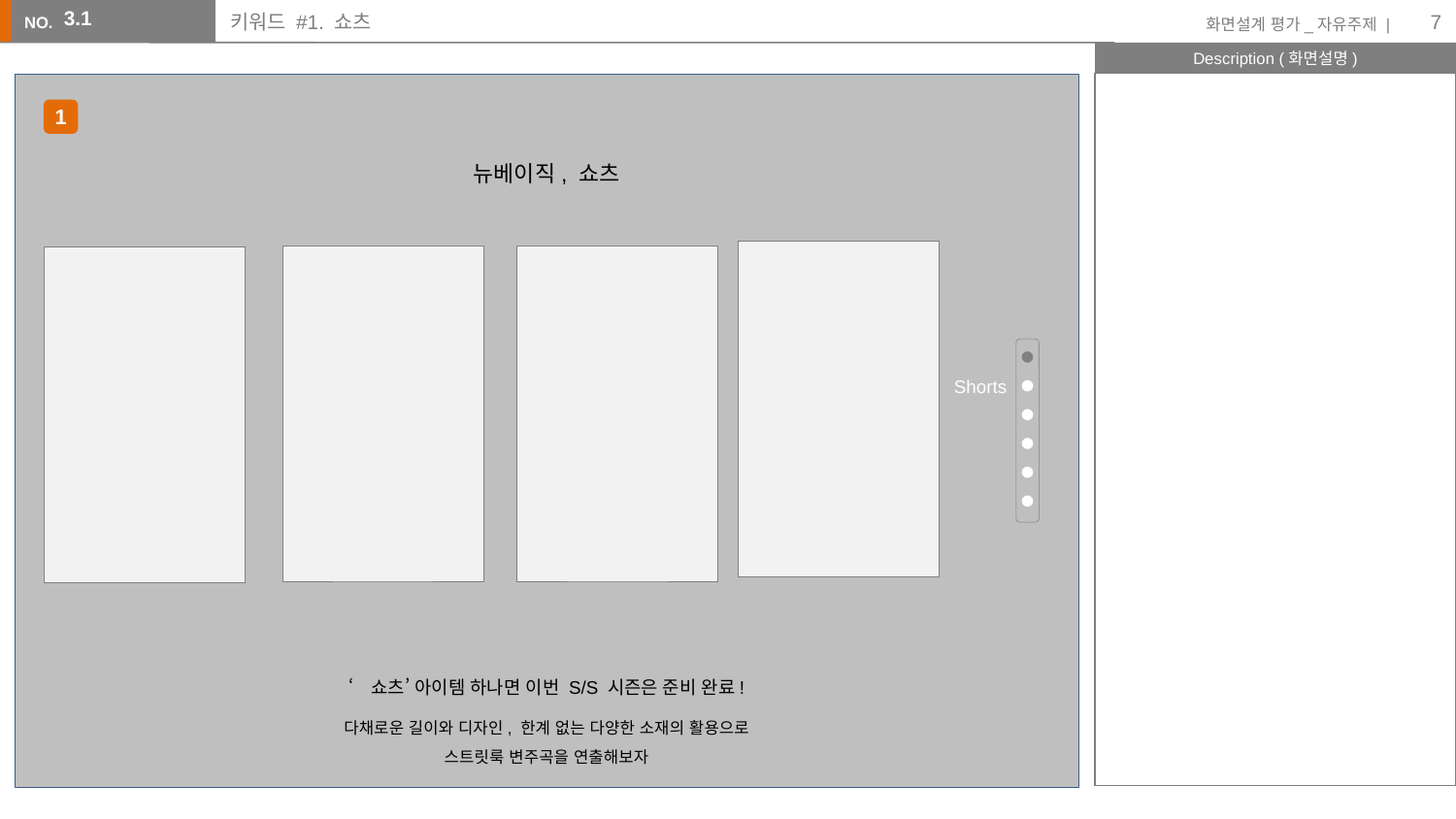

7
3.1
# 키워드 #1. 쇼츠

1
뉴베이직, 쇼츠

Shorts

‘쇼츠’ 아이템 하나면 이번 S/S 시즌은 준비 완료!
다채로운 길이와 디자인, 한계 없는 다양한 소재의 활용으로
스트릿룩 변주곡을 연출해보자